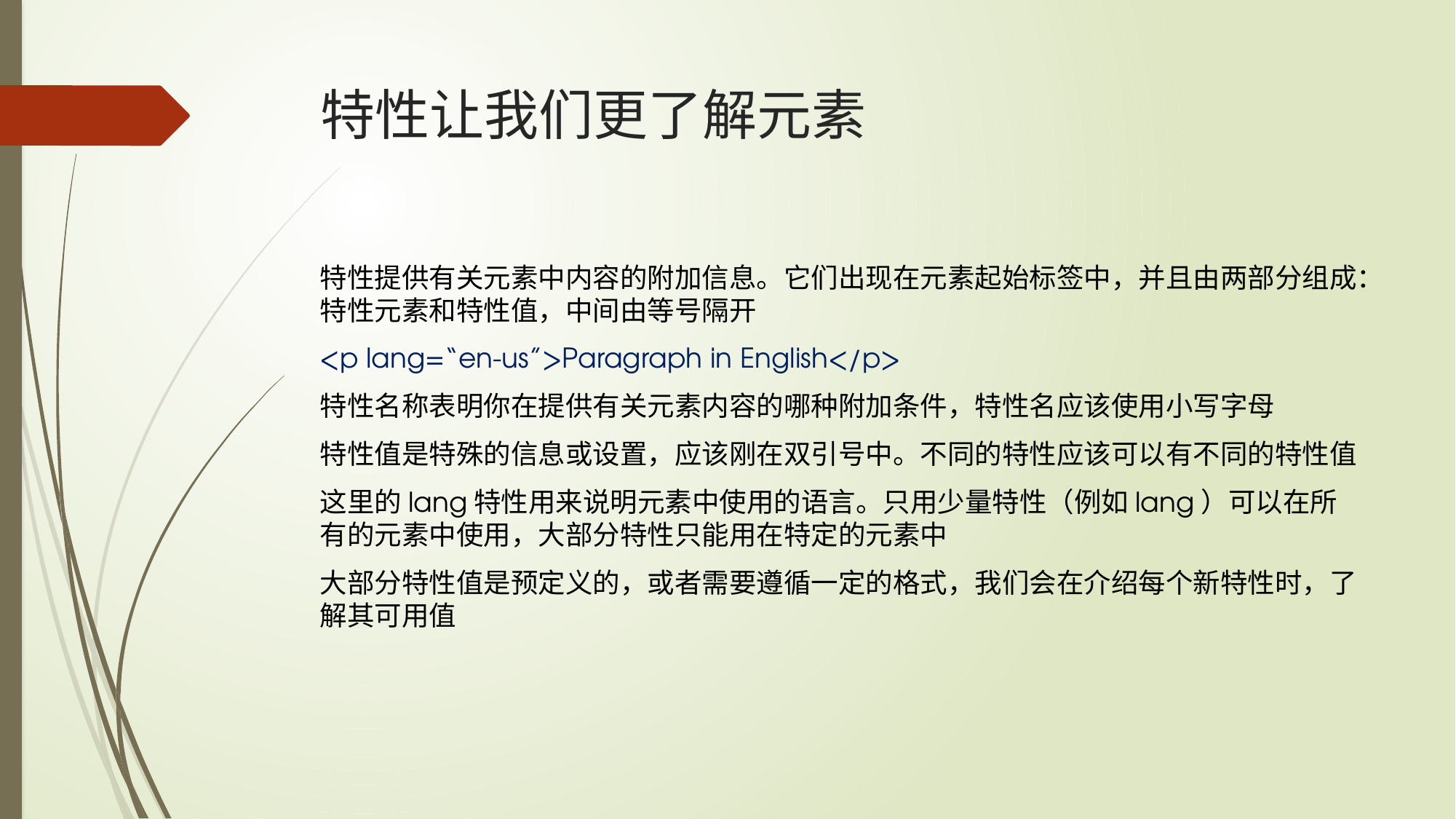

# 特性让我们更了解元素
特性提供有关元素中内容的附加信息。它们出现在元素起始标签中，并且由两部分组成：特性元素和特性值，中间由等号隔开
<p lang=“en-us”>Paragraph in English</p>
特性名称表明你在提供有关元素内容的哪种附加条件，特性名应该使用小写字母
特性值是特殊的信息或设置，应该刚在双引号中。不同的特性应该可以有不同的特性值
这里的lang特性用来说明元素中使用的语言。只用少量特性（例如lang）可以在所有的元素中使用，大部分特性只能用在特定的元素中
大部分特性值是预定义的，或者需要遵循一定的格式，我们会在介绍每个新特性时，了解其可用值